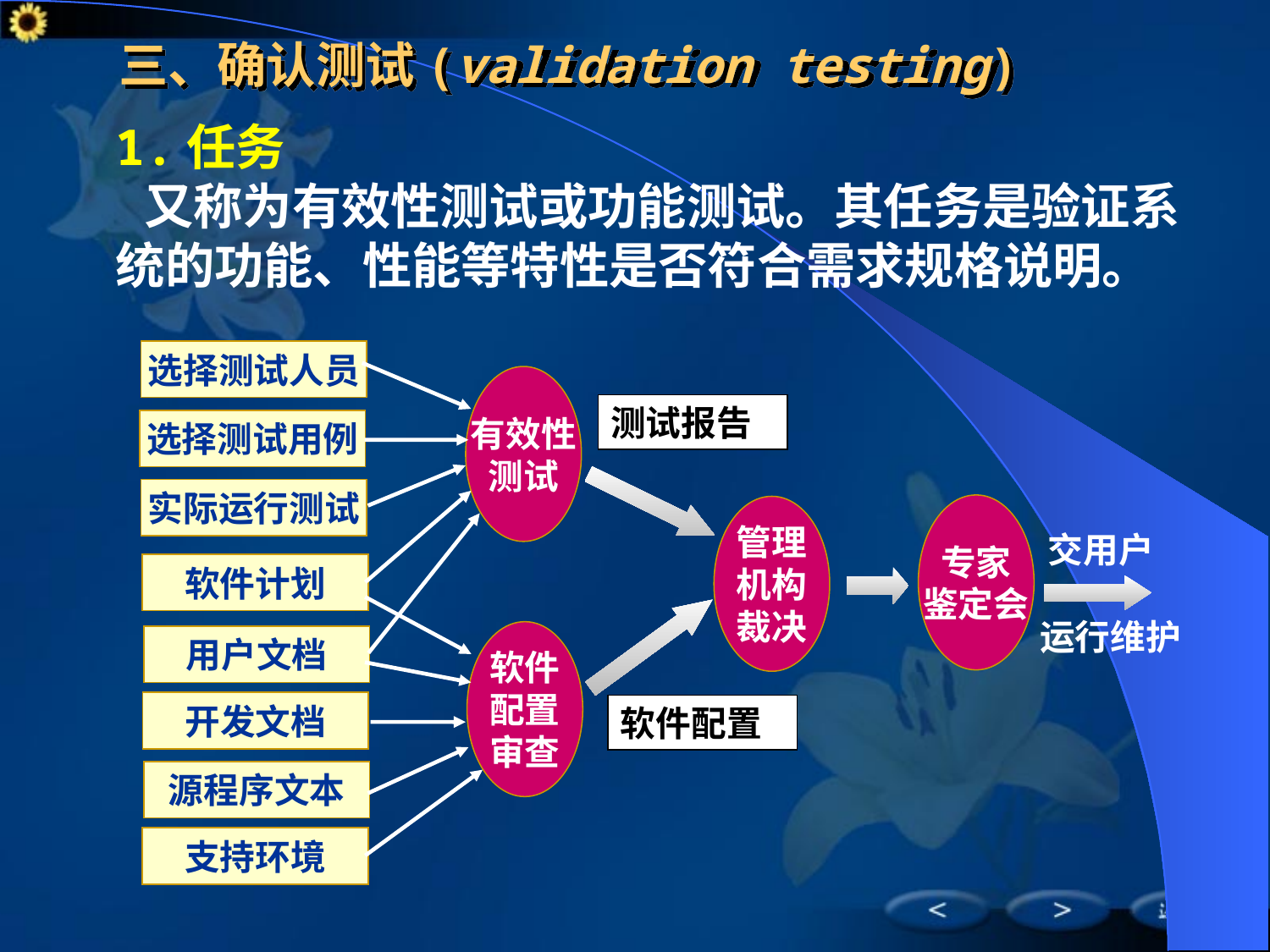

# 三、确认测试(validation testing)
	1.任务
     又称为有效性测试或功能测试。其任务是验证系统的功能、性能等特性是否符合需求规格说明。
选择测试人员

有效性
测试
测试报告
选择测试用例

实际运行测试

专家
鉴定会
管理
机构
裁决

交用户
软件计划

运行维护
软件
配置
审查
用户文档

开发文档
软件配置

源程序文本

支持环境